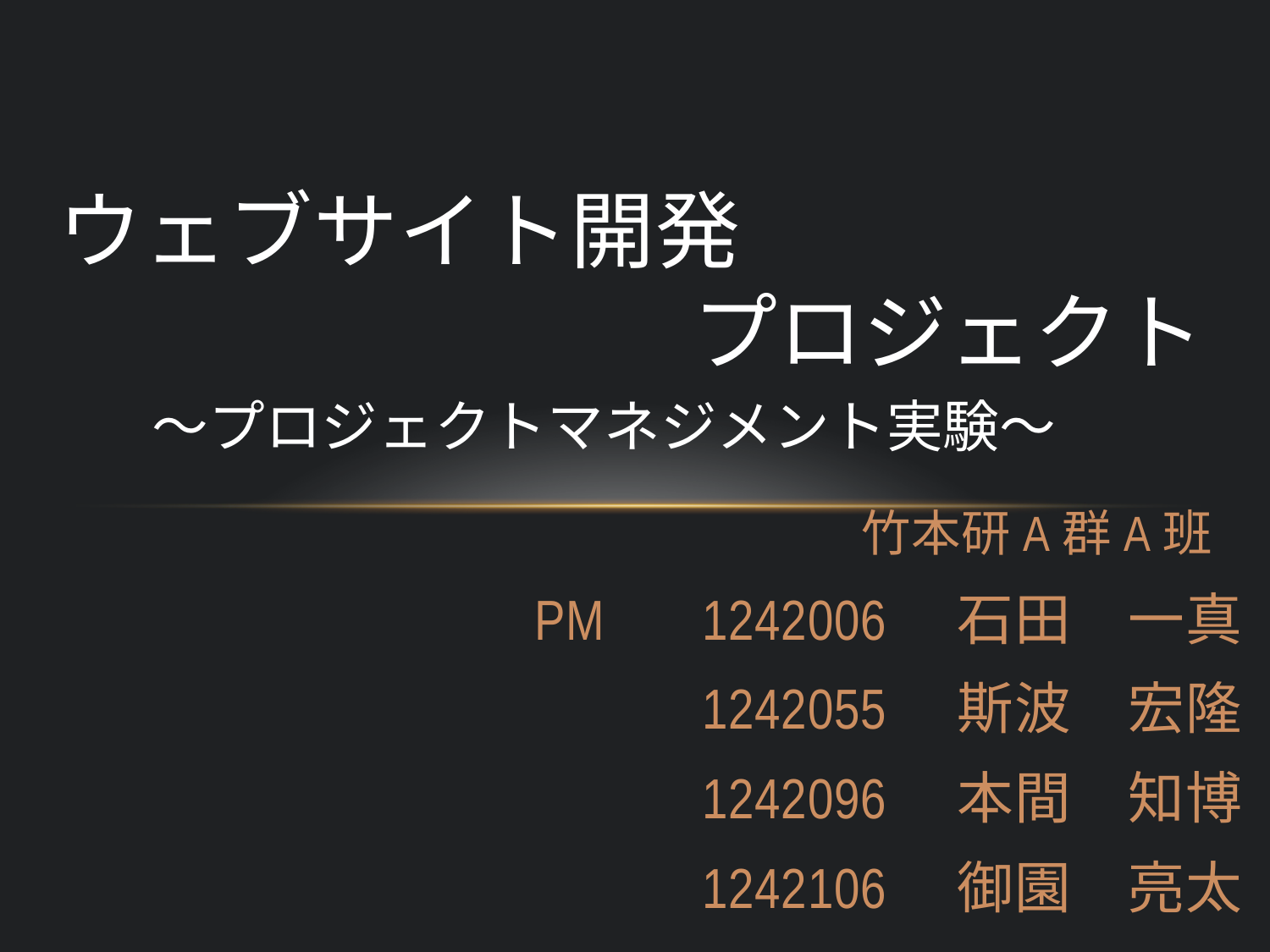

# ウェブサイト開発 プロジェクト
～プロジェクトマネジメント実験～
竹本研A群A班
　　 PM 　1242006　石田　一真
1242055　斯波　宏隆
1242096　本間　知博
1242106　御園　亮太